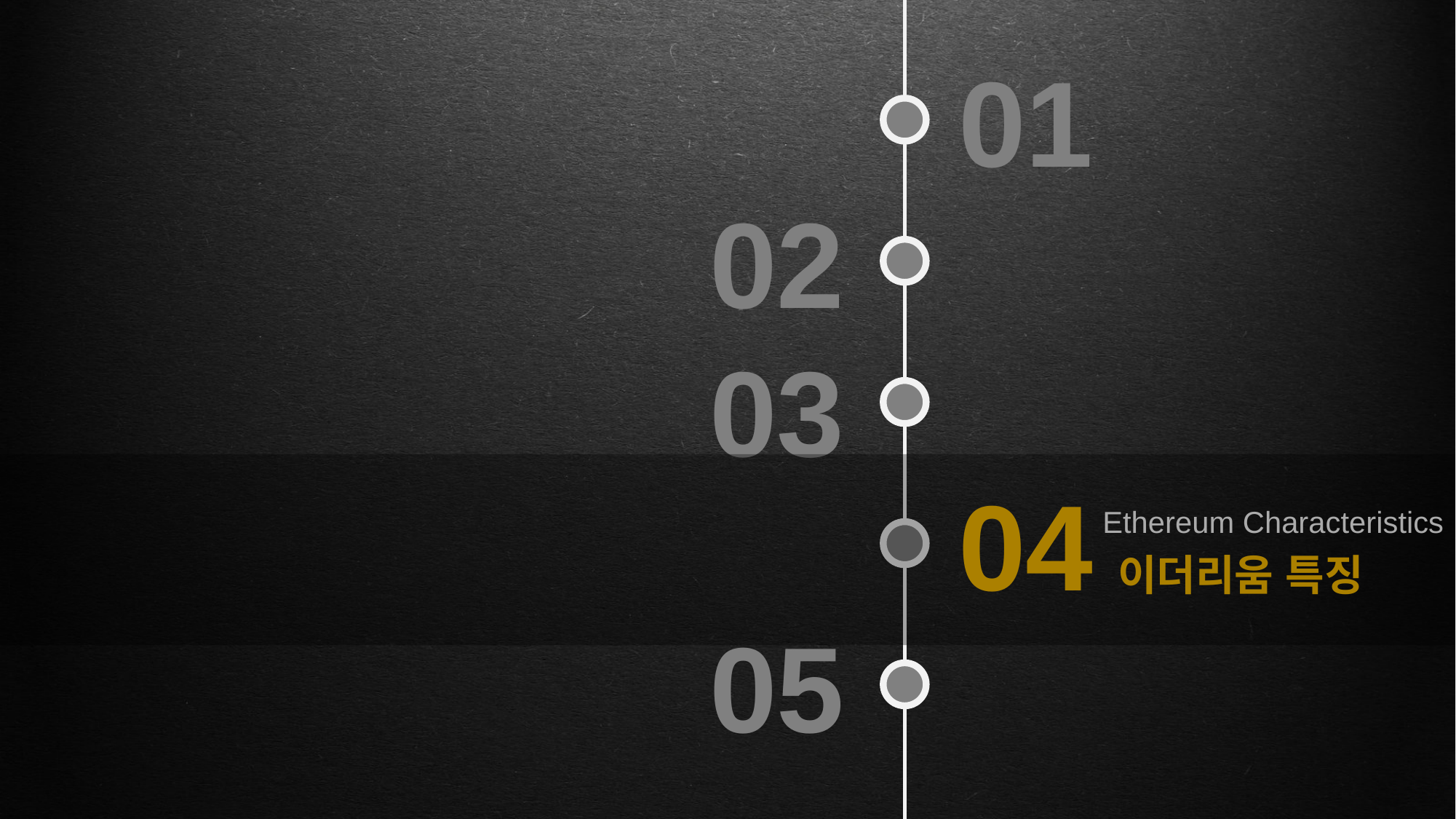

01

02

03

04
Ethereum Characteristics

이더리움 특징
05